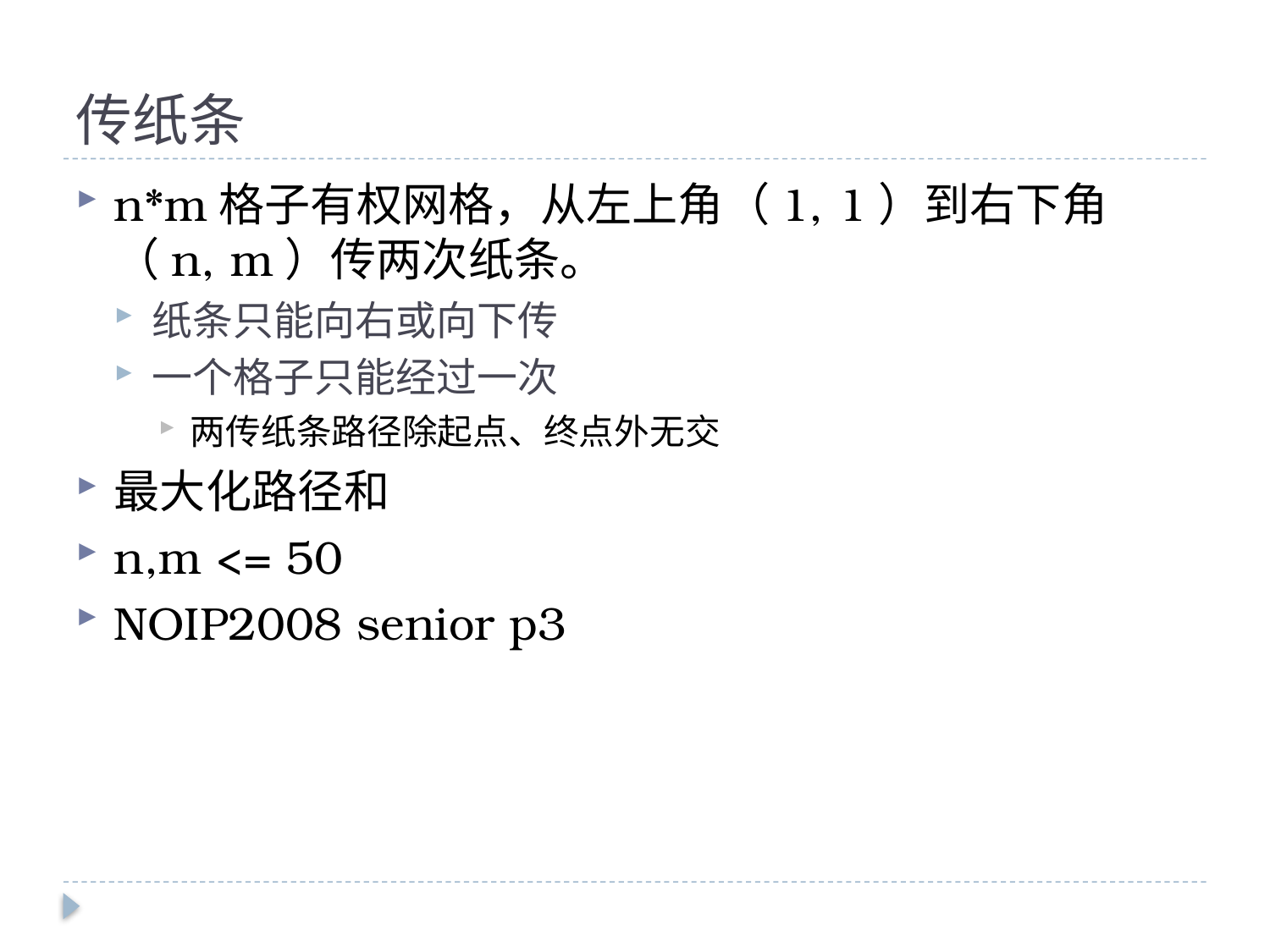

# 传纸条
n*m格子有权网格，从左上角（1, 1）到右下角（n, m）传两次纸条。
纸条只能向右或向下传
一个格子只能经过一次
两传纸条路径除起点、终点外无交
最大化路径和
n,m <= 50
NOIP2008 senior p3